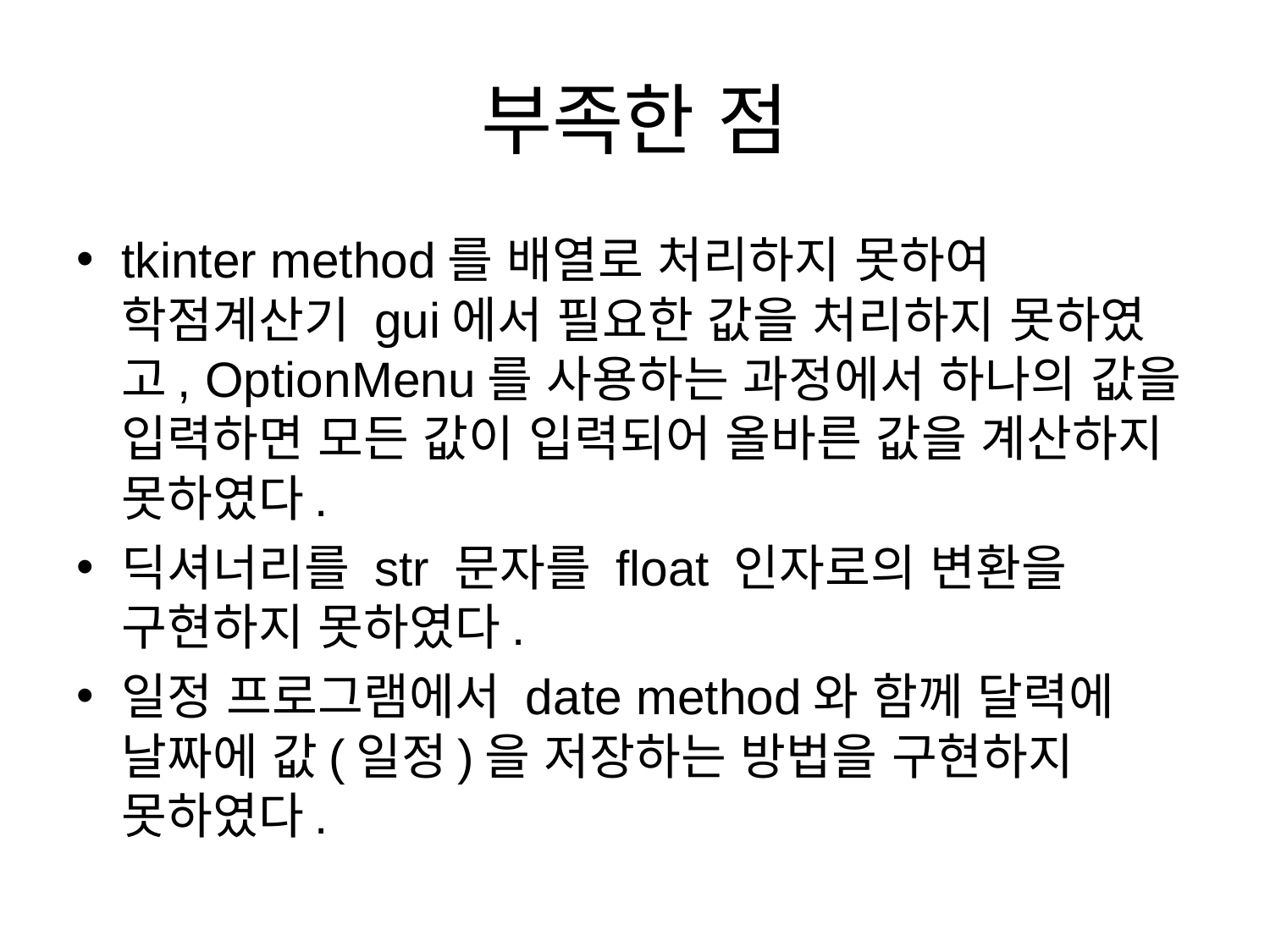

# 부족한 점
tkinter method를 배열로 처리하지 못하여 학점계산기 gui에서 필요한 값을 처리하지 못하였고, OptionMenu를 사용하는 과정에서 하나의 값을 입력하면 모든 값이 입력되어 올바른 값을 계산하지 못하였다.
딕셔너리를 str 문자를 float 인자로의 변환을 구현하지 못하였다.
일정 프로그램에서 date method와 함께 달력에 날짜에 값(일정)을 저장하는 방법을 구현하지 못하였다.